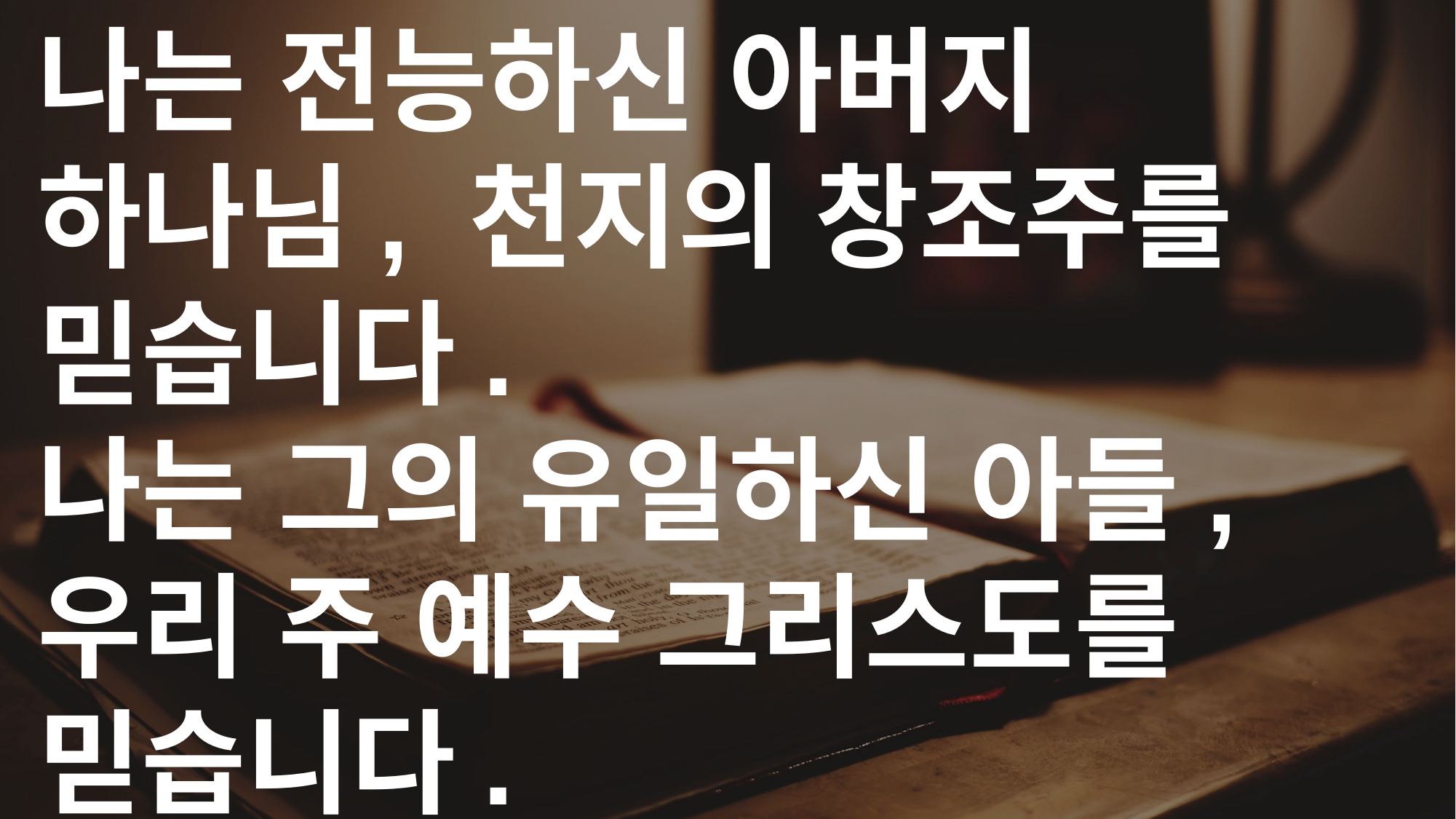

나는 전능하신 아버지
하나님, 천지의 창조주를 믿습니다.
나는 그의 유일하신 아들,
우리 주 예수 그리스도를 믿습니다.